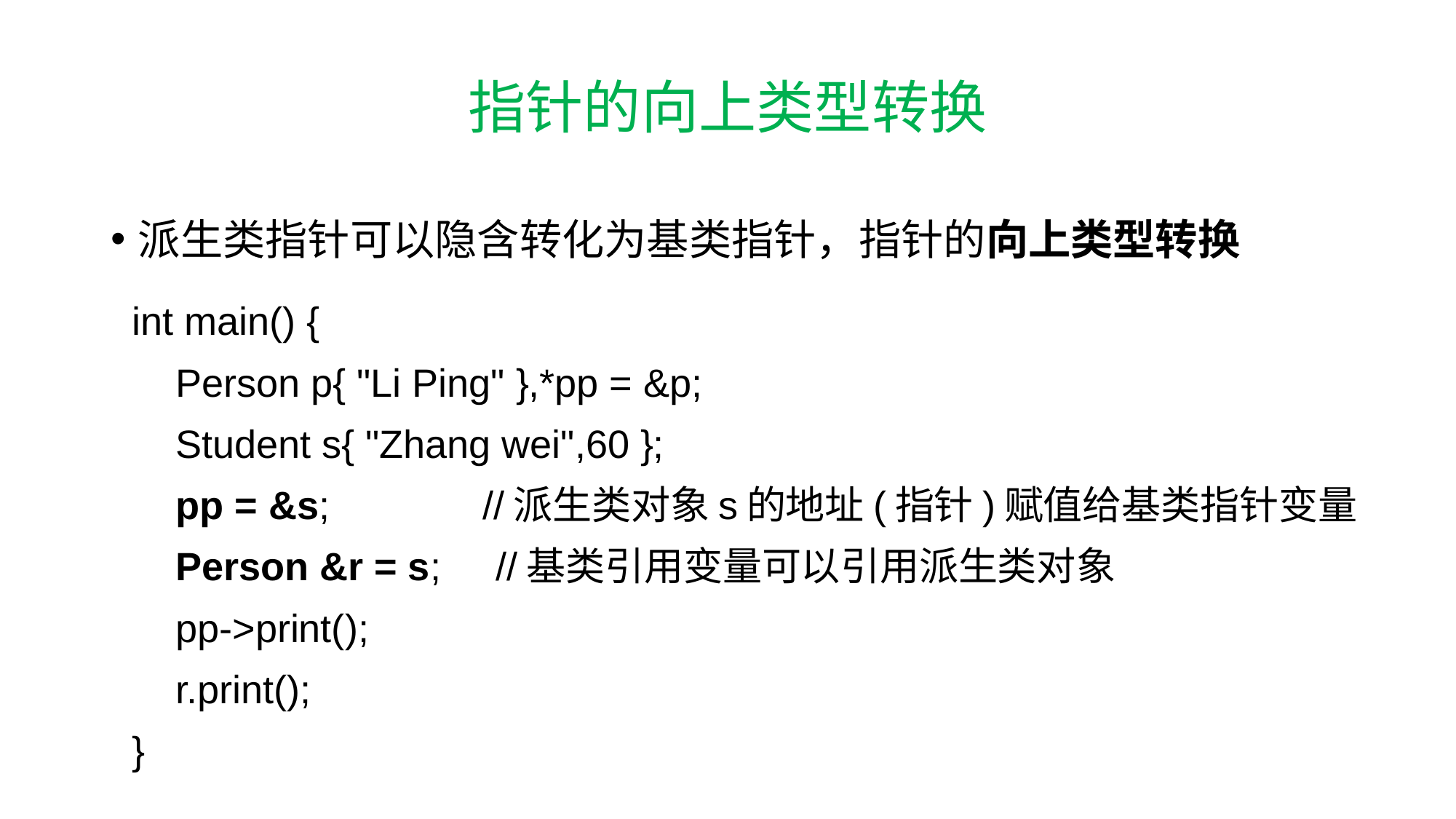

# 指针的向上类型转换
派生类指针可以隐含转化为基类指针，指针的向上类型转换
int main() {
    Person p{ "Li Ping" },*pp = &p;
    Student s{ "Zhang wei",60 };
    pp = &s;              //派生类对象s的地址(指针)赋值给基类指针变量
    Person &r = s;     //基类引用变量可以引用派生类对象
    pp->print();
    r.print();
}